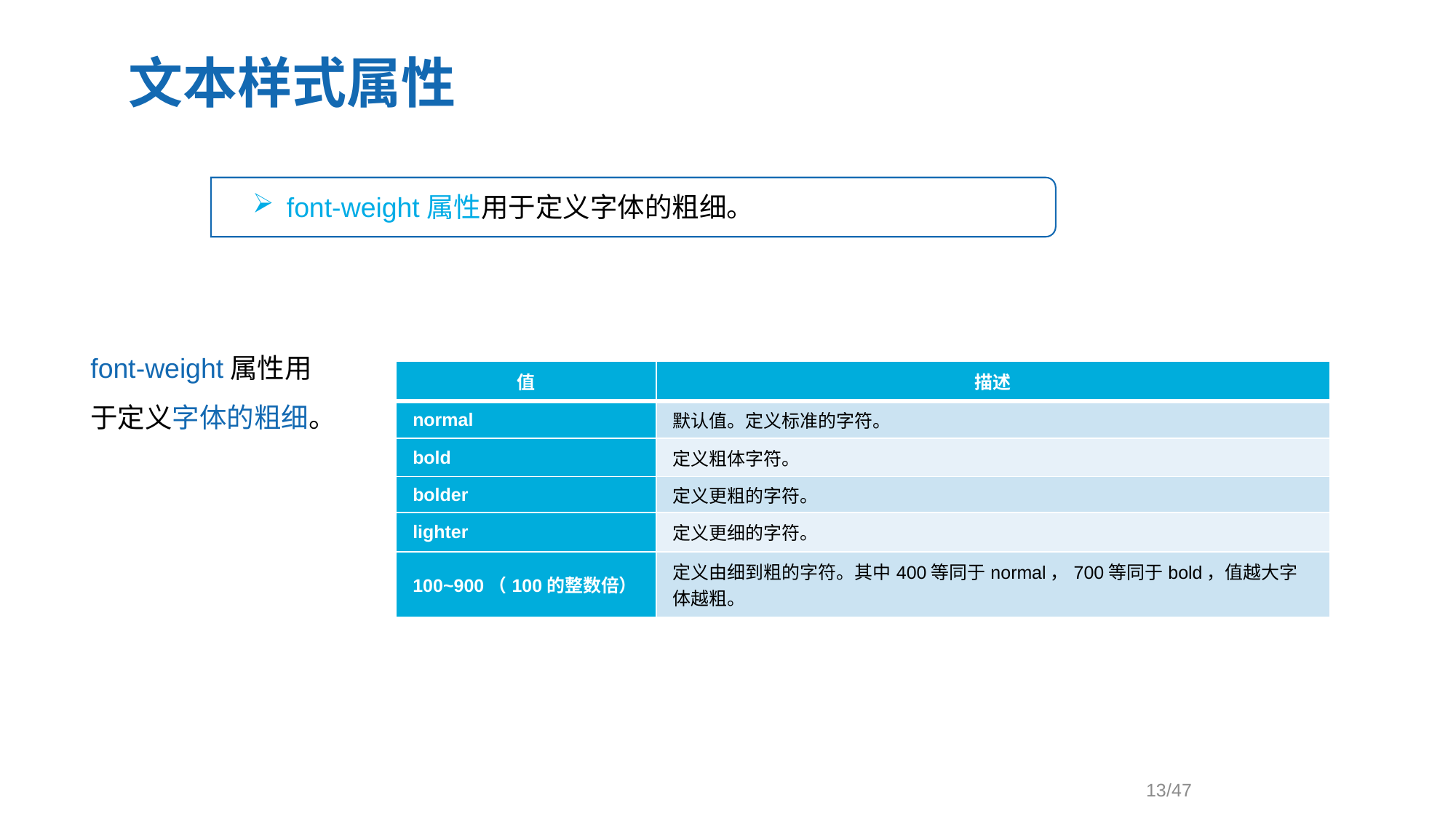

文本样式属性

font-weight属性用于定义字体的粗细。
font-weight属性用于定义字体的粗细。
| 值 | 描述 |
| --- | --- |
| normal | 默认值。定义标准的字符。 |
| bold | 定义粗体字符。 |
| bolder | 定义更粗的字符。 |
| lighter | 定义更细的字符。 |
| 100~900（100的整数倍） | 定义由细到粗的字符。其中400等同于normal，700等同于bold，值越大字体越粗。 |
13/47